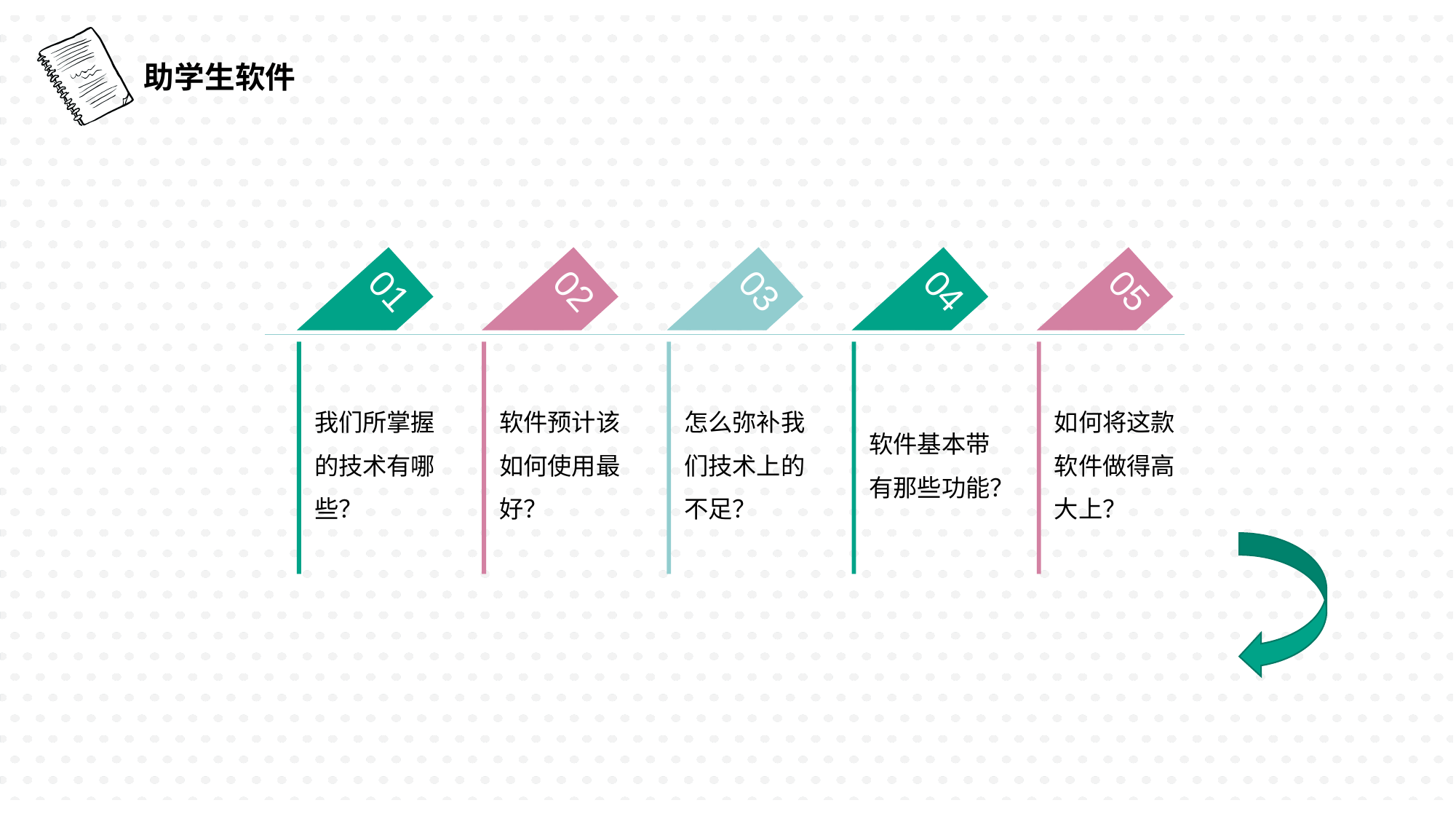

01
02
03
04
05

我们所掌握的技术有哪些？

软件预计该如何使用最好？

怎么弥补我们技术上的不足？

软件基本带有那些功能？

如何将这款软件做得高大上？